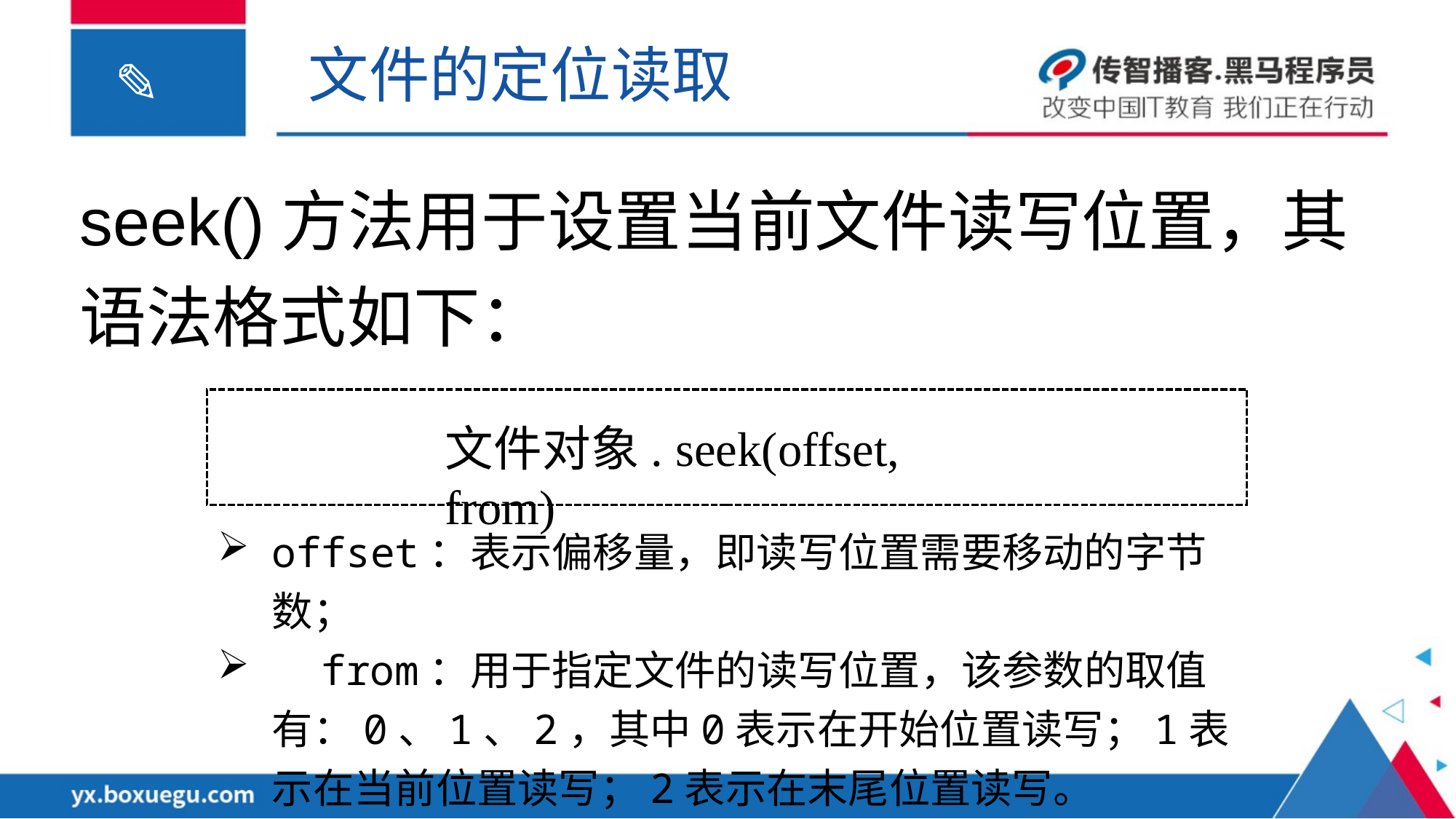

文件的定位读取
seek()方法用于设置当前文件读写位置，其语法格式如下：

文件对象. seek(offset, from)
offset：表示偏移量，即读写位置需要移动的字节数；
  from：用于指定文件的读写位置，该参数的取值有：0、1、2，其中0表示在开始位置读写；1表示在当前位置读写；2表示在末尾位置读写。